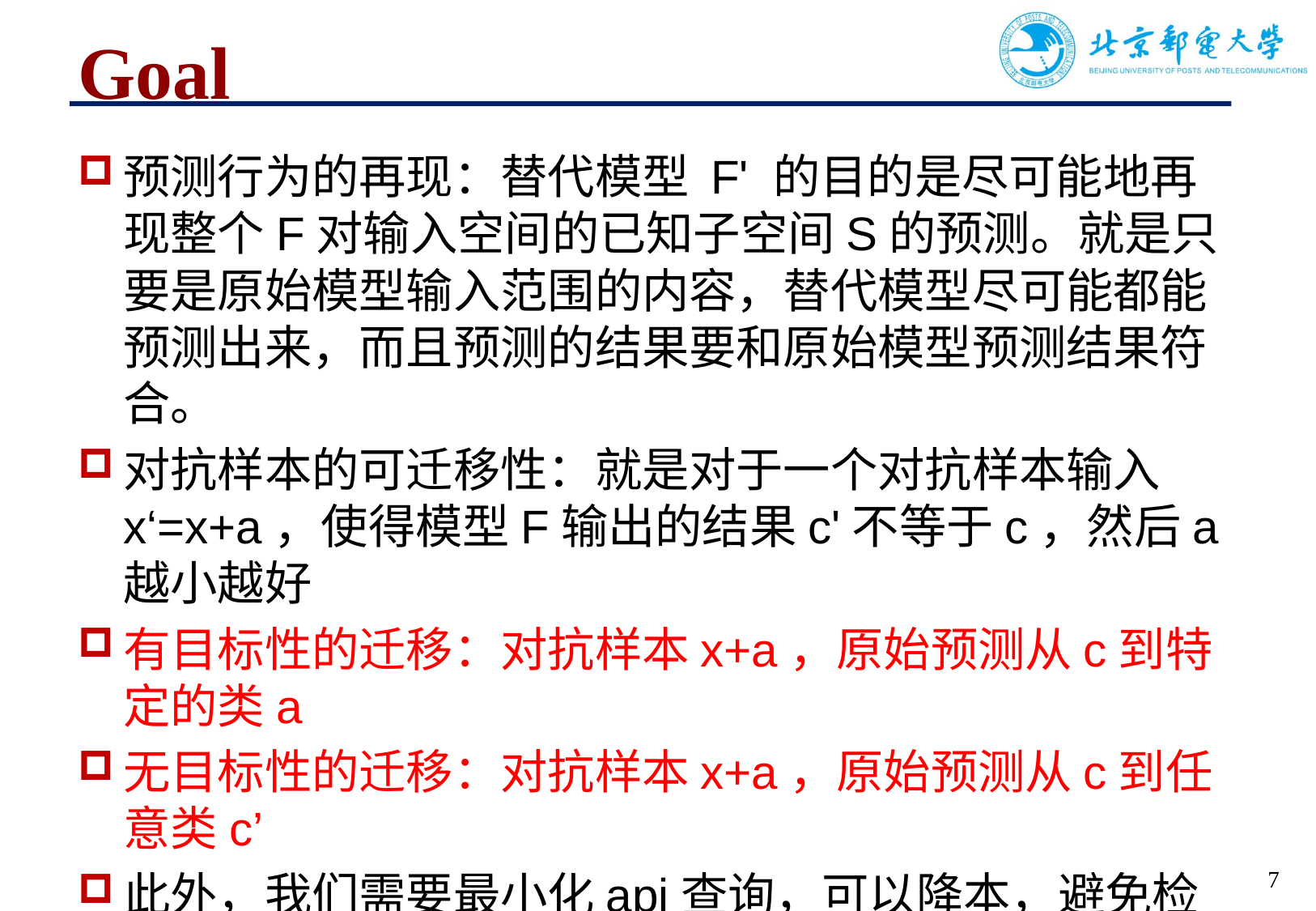

# Goal
预测行为的再现：替代模型 F' 的目的是尽可能地再现整个F对输入空间的已知子空间S的预测。就是只要是原始模型输入范围的内容，替代模型尽可能都能预测出来，而且预测的结果要和原始模型预测结果符合。
对抗样本的可迁移性：就是对于一个对抗样本输入x‘=x+a，使得模型F输出的结果c'不等于c，然后a越小越好
有目标性的迁移：对抗样本x+a，原始预测从c到特定的类a
无目标性的迁移：对抗样本x+a，原始预测从c到任意类c’
此外，我们需要最小化api查询，可以降本，避免检测
7